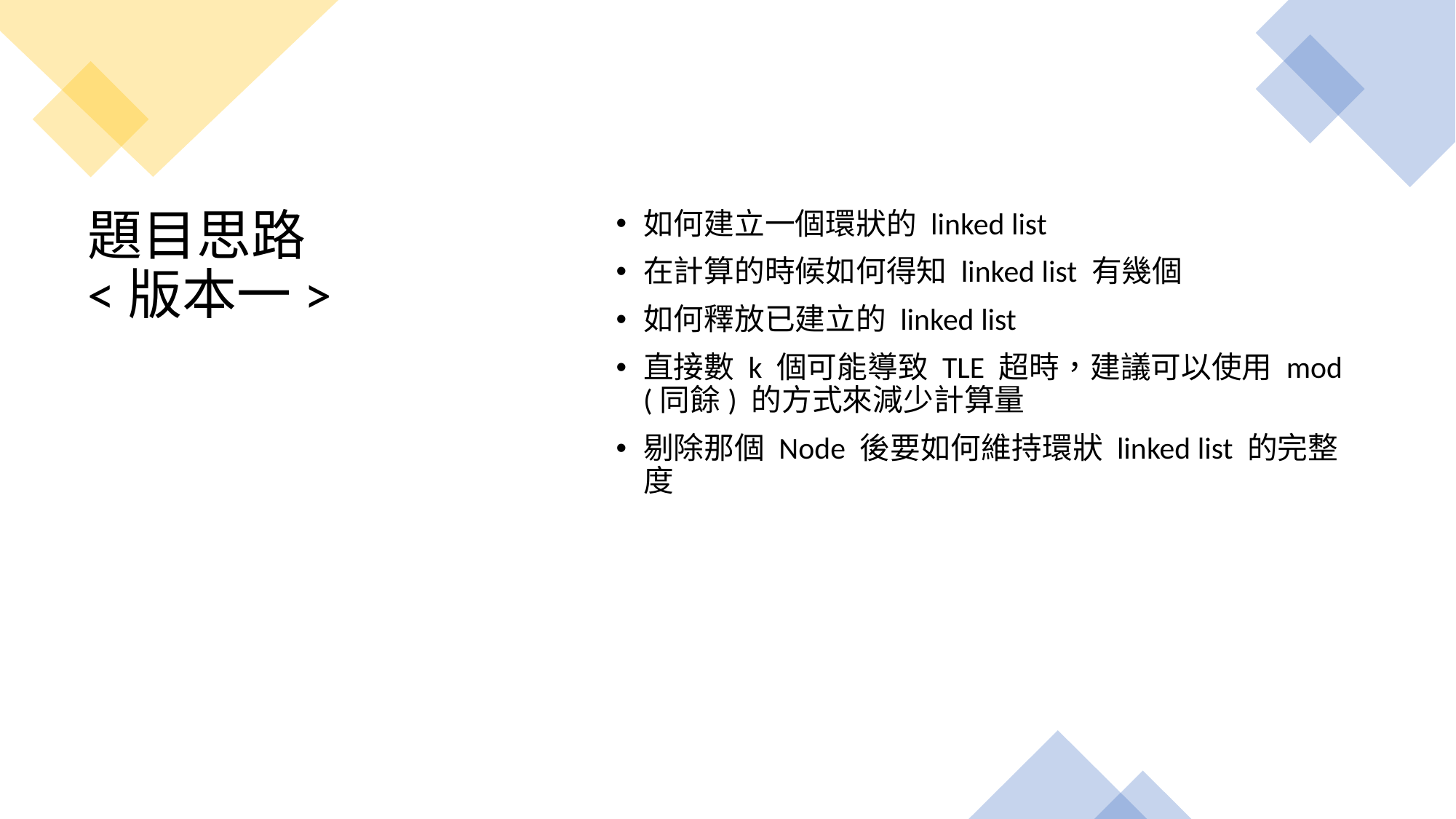

如何建立一個環狀的 linked list
在計算的時候如何得知 linked list 有幾個
如何釋放已建立的 linked list
直接數 k 個可能導致 TLE 超時，建議可以使用 mod (同餘) 的方式來減少計算量
剔除那個 Node 後要如何維持環狀 linked list 的完整度
# 題目思路 <版本一>